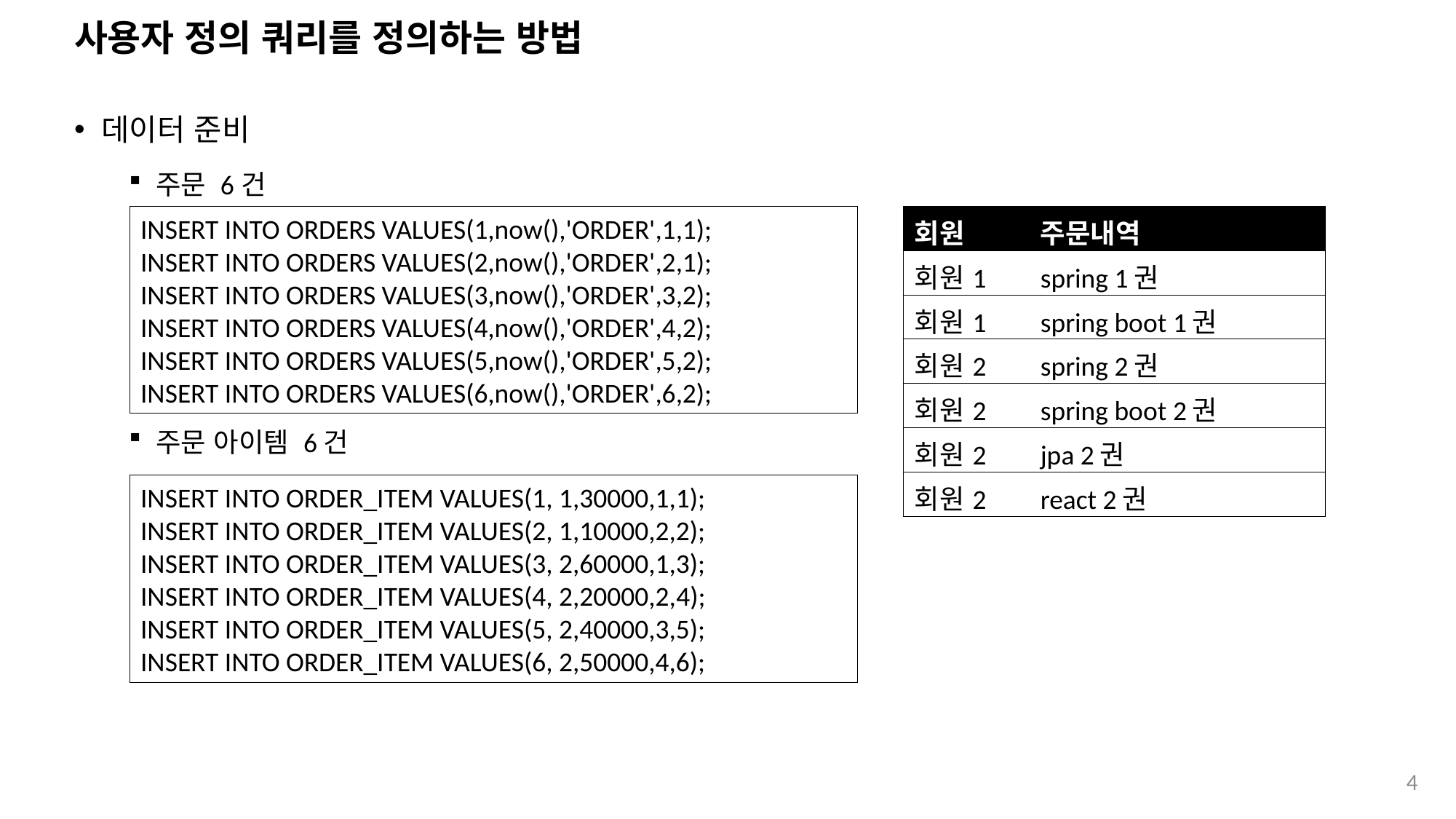

# 사용자 정의 쿼리를 정의하는 방법
데이터 준비
주문 6건

주문 아이템 6건

INSERT INTO ORDERS VALUES(1,now(),'ORDER',1,1);
INSERT INTO ORDERS VALUES(2,now(),'ORDER',2,1);
INSERT INTO ORDERS VALUES(3,now(),'ORDER',3,2);
INSERT INTO ORDERS VALUES(4,now(),'ORDER',4,2);
INSERT INTO ORDERS VALUES(5,now(),'ORDER',5,2);
INSERT INTO ORDERS VALUES(6,now(),'ORDER',6,2);
| 회원 | 주문내역 |
| --- | --- |
| 회원1 | spring 1권 |
| 회원1 | spring boot 1권 |
| 회원2 | spring 2권 |
| 회원2 | spring boot 2권 |
| 회원2 | jpa 2권 |
| 회원2 | react 2권 |
INSERT INTO ORDER_ITEM VALUES(1, 1,30000,1,1);
INSERT INTO ORDER_ITEM VALUES(2, 1,10000,2,2);
INSERT INTO ORDER_ITEM VALUES(3, 2,60000,1,3);
INSERT INTO ORDER_ITEM VALUES(4, 2,20000,2,4);
INSERT INTO ORDER_ITEM VALUES(5, 2,40000,3,5);
INSERT INTO ORDER_ITEM VALUES(6, 2,50000,4,6);
4